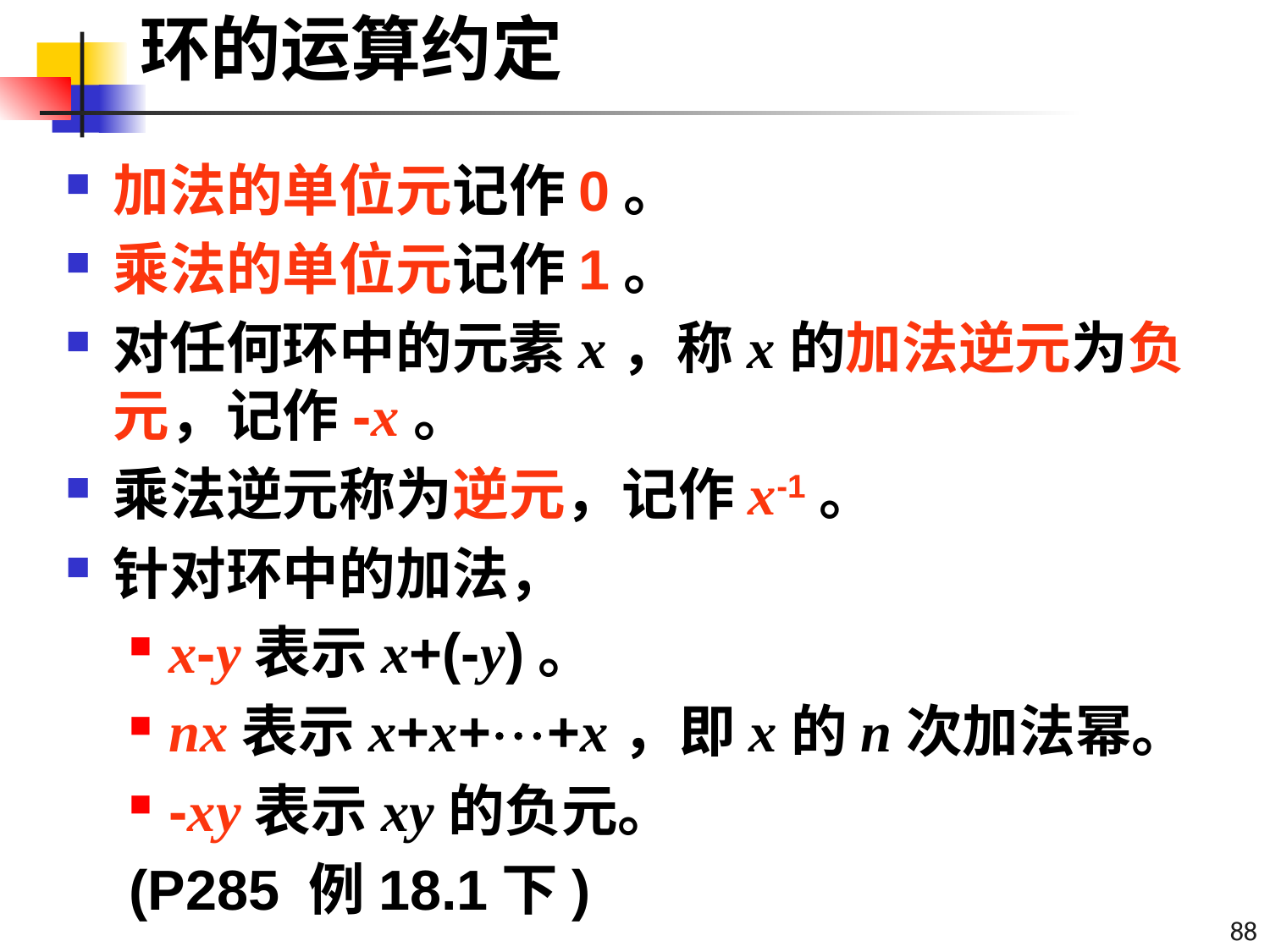

# 环的运算约定
加法的单位元记作0。
乘法的单位元记作1。
对任何环中的元素x，称x的加法逆元为负元，记作-x。
乘法逆元称为逆元，记作x-1。
针对环中的加法，
x-y表示x+(-y)。
nx表示x+x+…+x，即x的n次加法幂。
-xy表示xy的负元。
(P285 例18.1下)
88